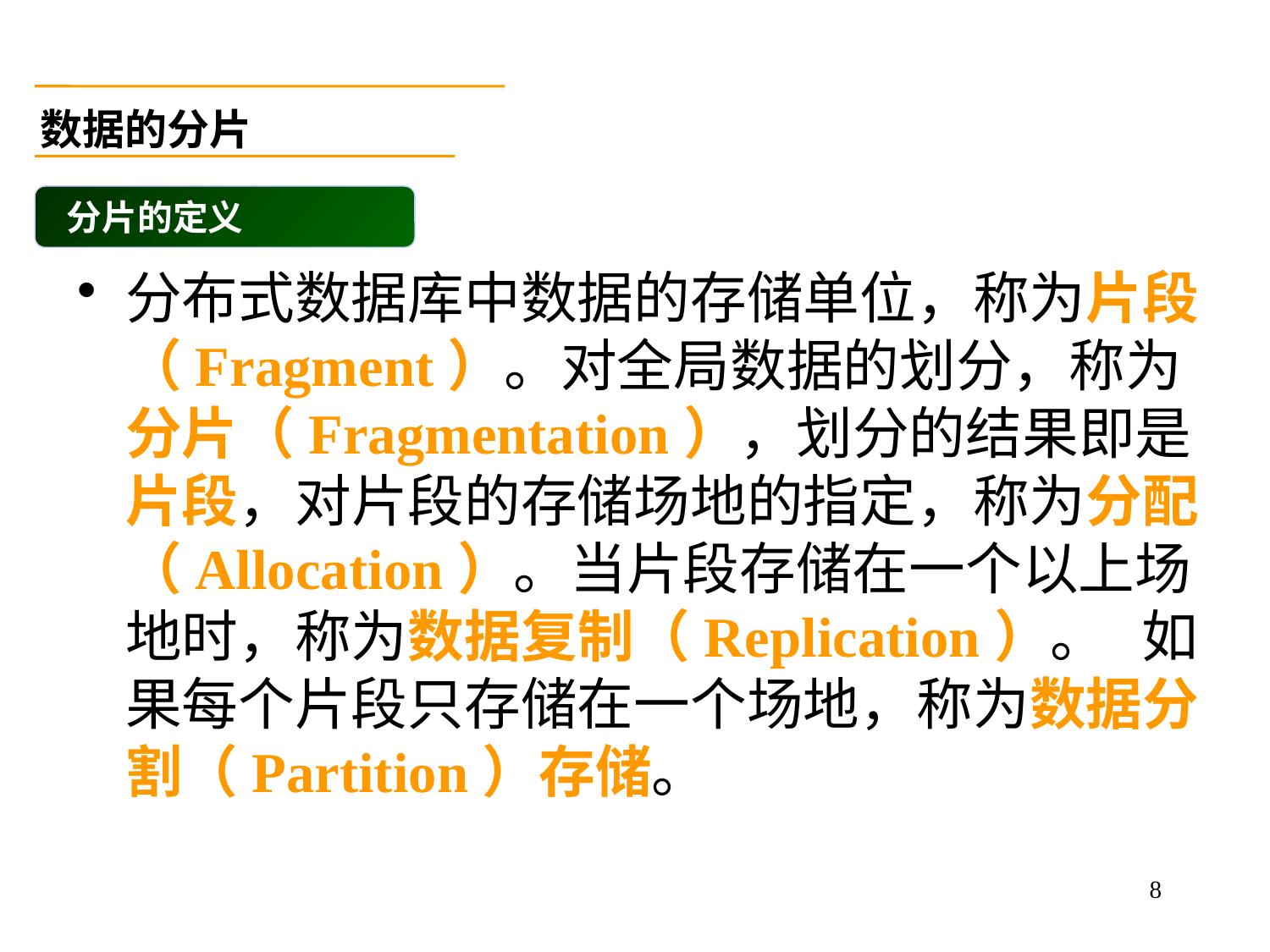

数据的分片

 分片的定义
# 分布式数据库中数据的存储单位，称为片段（Fragment）。对全局数据的划分，称为分片（Fragmentation），划分的结果即是片段，对片段的存储场地的指定，称为分配（Allocation）。当片段存储在一个以上场地时，称为数据复制（Replication）。	如果每个片段只存储在一个场地，称为数据分割（Partition）存储。

8